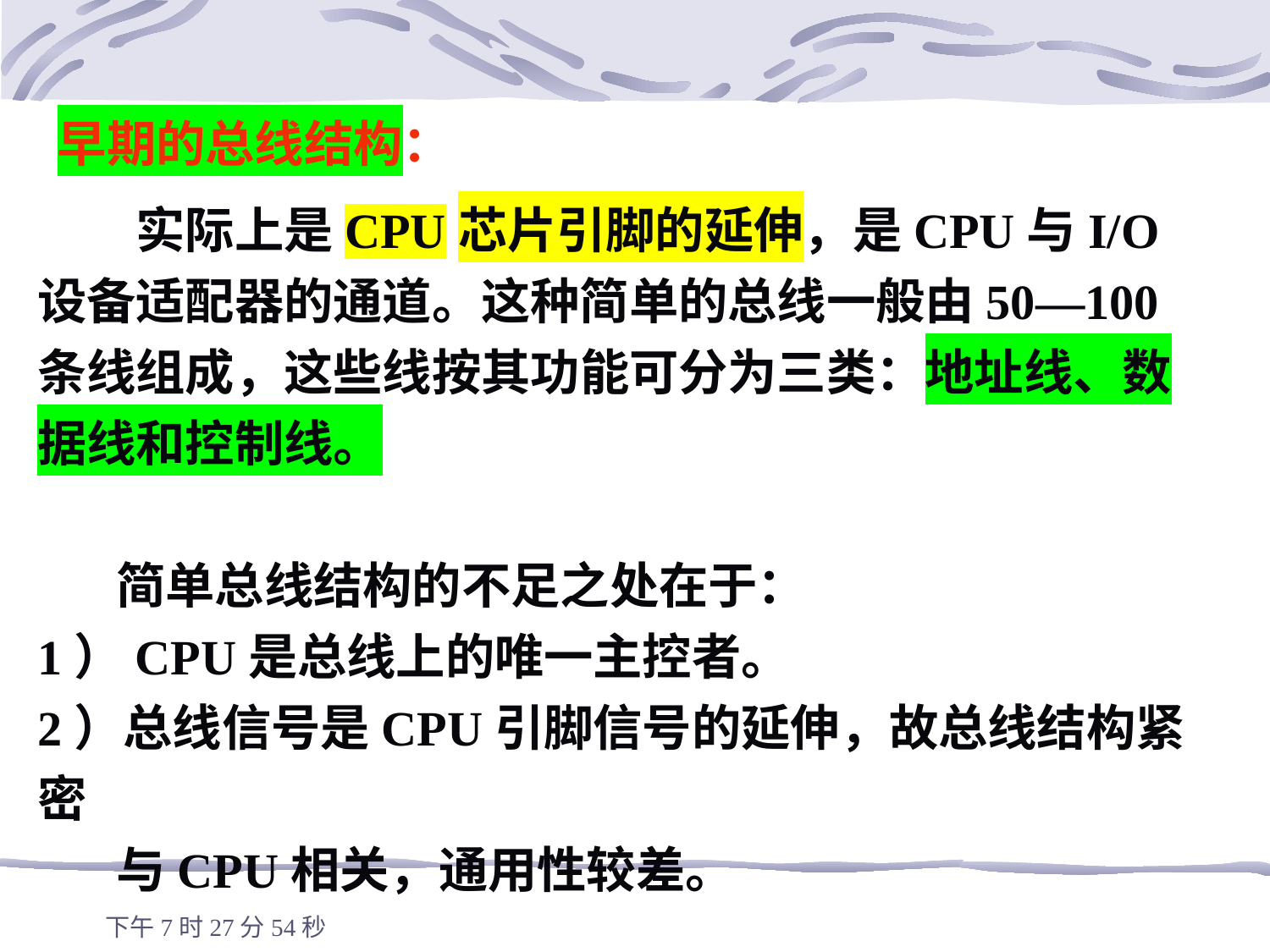

早期的总线结构：

　　实际上是CPU芯片引脚的延伸，是CPU与I/O设备适配器的通道。这种简单的总线一般由50—100条线组成，这些线按其功能可分为三类：地址线、数据线和控制线。

      简单总线结构的不足之处在于：
1）CPU是总线上的唯一主控者。
2）总线信号是CPU引脚信号的延伸，故总线结构紧密
      与CPU相关，通用性较差。

下午7时27分54秒